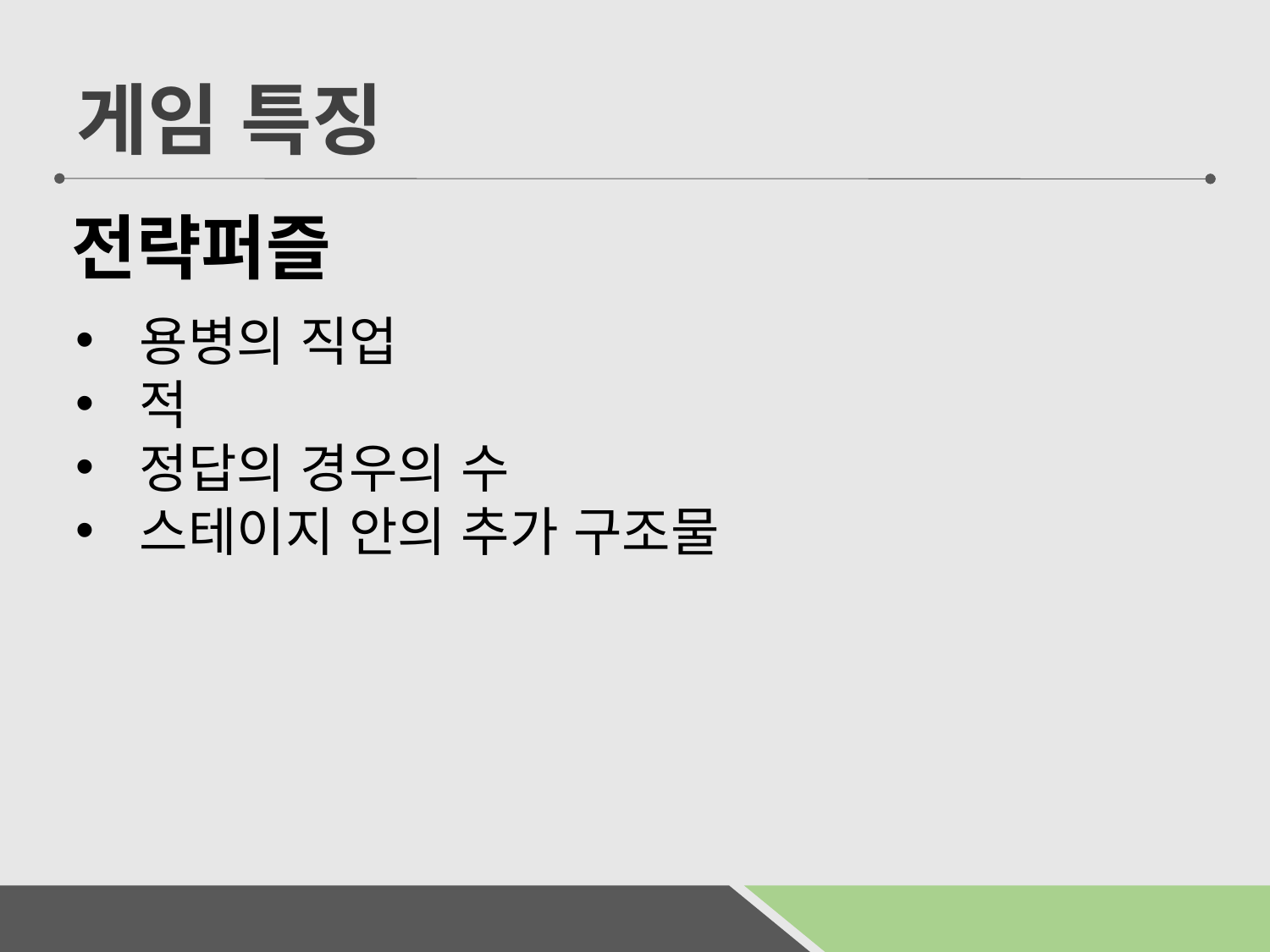

게임 특징
전략퍼즐
용병의 직업
적
정답의 경우의 수
스테이지 안의 추가 구조물